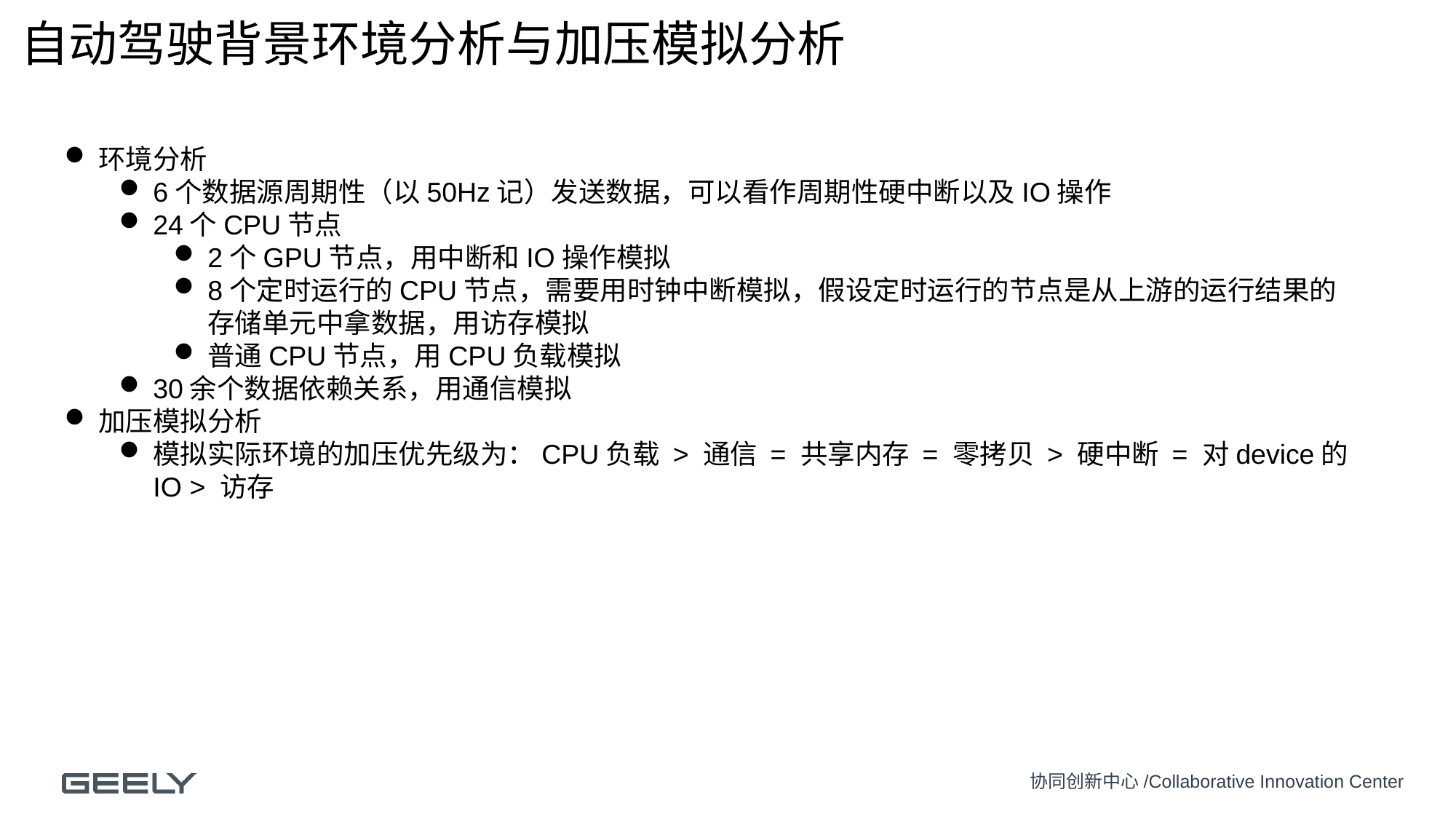

自动驾驶背景环境分析与加压模拟分析
环境分析
6个数据源周期性（以50Hz记）发送数据，可以看作周期性硬中断以及IO操作
24个CPU节点
2个GPU节点，用中断和IO操作模拟
8个定时运行的CPU节点，需要用时钟中断模拟，假设定时运行的节点是从上游的运行结果的存储单元中拿数据，用访存模拟
普通CPU节点，用CPU负载模拟
30余个数据依赖关系，用通信模拟
加压模拟分析
模拟实际环境的加压优先级为：CPU负载 > 通信 = 共享内存 = 零拷贝 > 硬中断 = 对device的IO > 访存